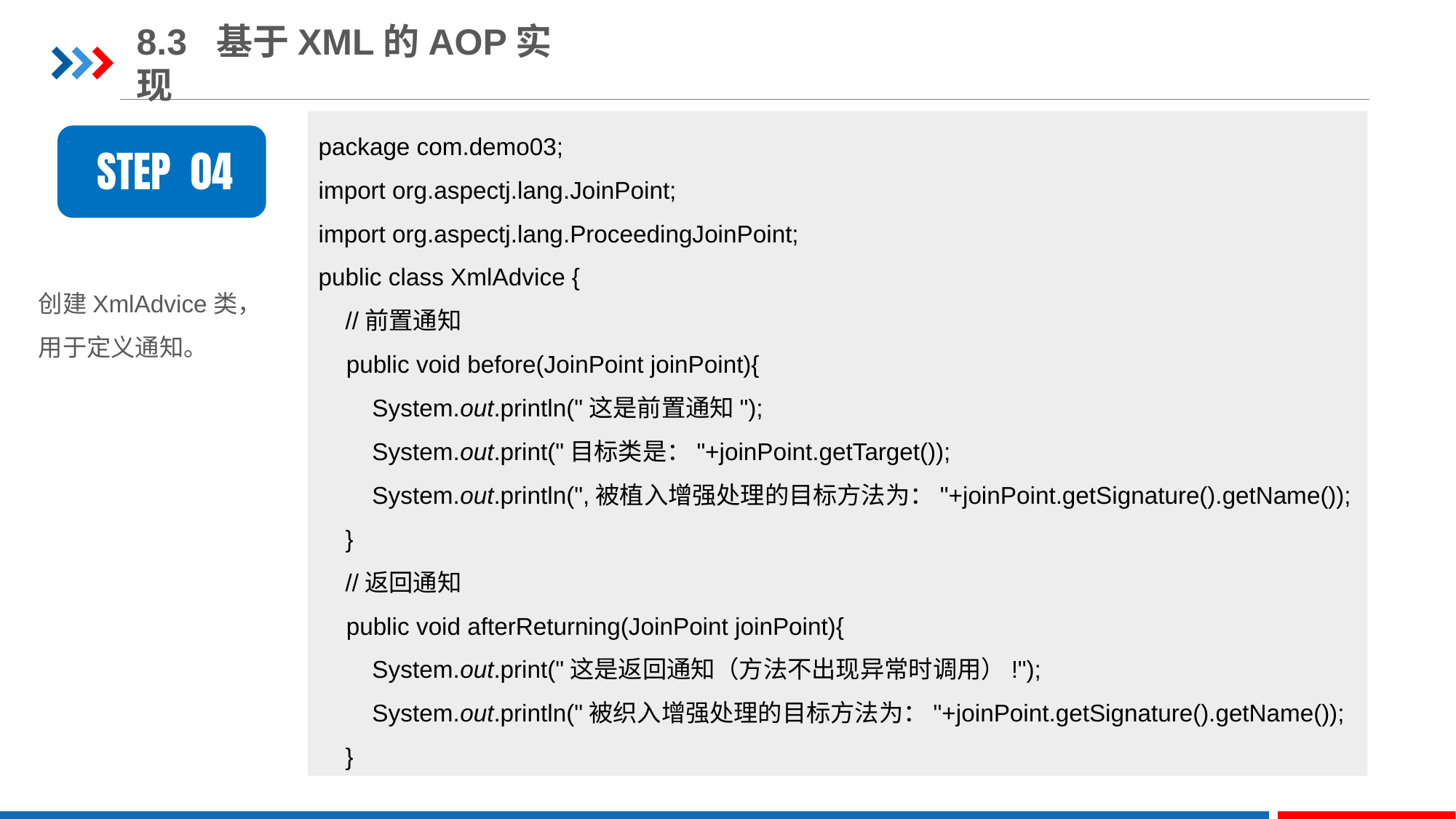

8.3  基于XML的AOP实现
package com.demo03;
import org.aspectj.lang.JoinPoint;
import org.aspectj.lang.ProceedingJoinPoint;
public class XmlAdvice {
    //前置通知
    public void before(JoinPoint joinPoint){
        System.out.println("这是前置通知");
        System.out.print("目标类是："+joinPoint.getTarget());
        System.out.println(",被植入增强处理的目标方法为："+joinPoint.getSignature().getName());
    }
    //返回通知
    public void afterReturning(JoinPoint joinPoint){
        System.out.print("这是返回通知（方法不出现异常时调用）!");
        System.out.println("被织入增强处理的目标方法为："+joinPoint.getSignature().getName());
    }

STEP  04
创建XmlAdvice类，用于定义通知。